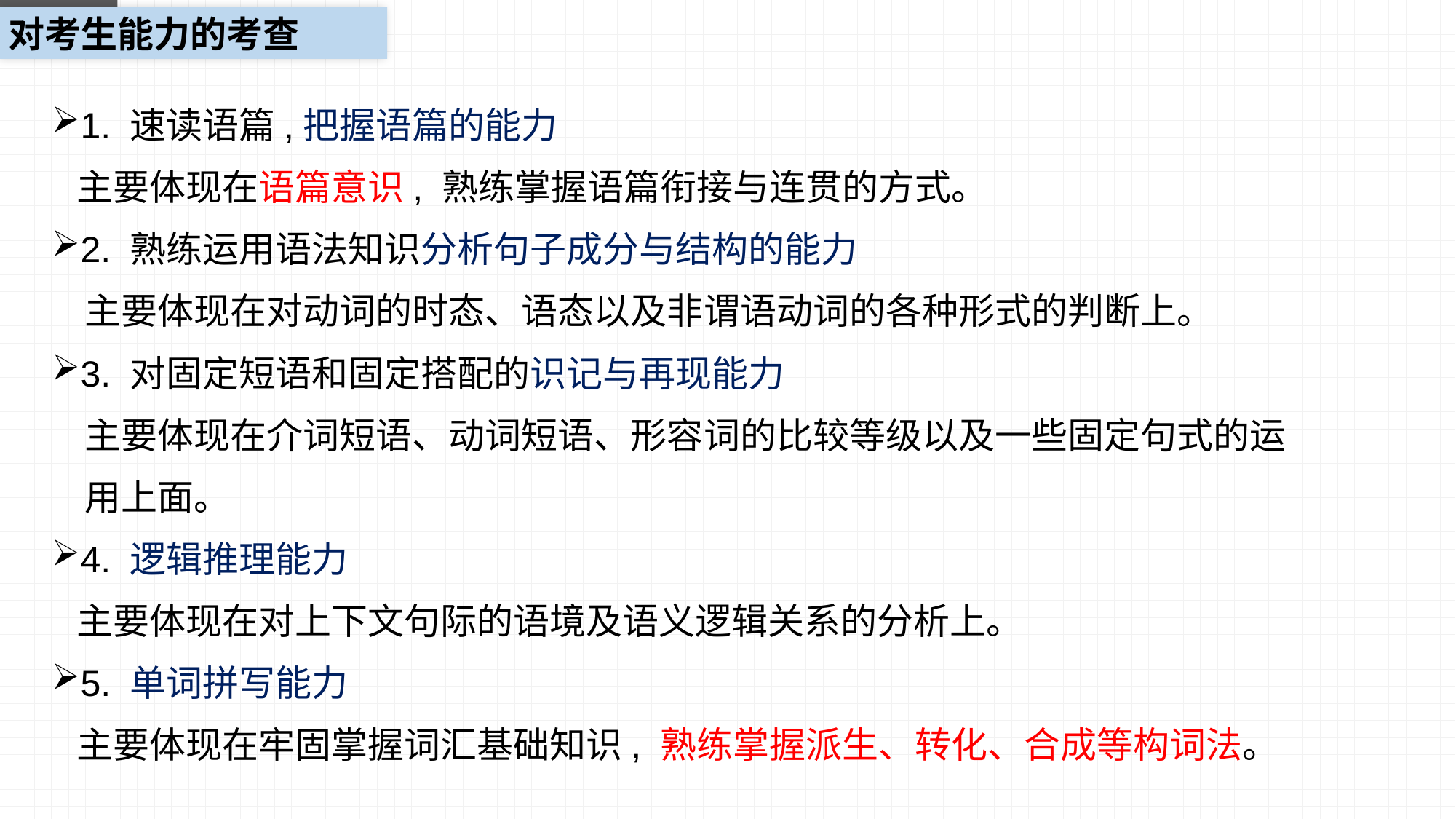

对考生能力的考查
1. 速读语篇,把握语篇的能力
       主要体现在语篇意识, 熟练掌握语篇衔接与连贯的方式。
2. 熟练运用语法知识分析句子成分与结构的能力
        主要体现在对动词的时态、语态以及非谓语动词的各种形式的判断上。
3. 对固定短语和固定搭配的识记与再现能力
        主要体现在介词短语、动词短语、形容词的比较等级以及一些固定句式的运
        用上面。
4. 逻辑推理能力
       主要体现在对上下文句际的语境及语义逻辑关系的分析上。
5. 单词拼写能力
       主要体现在牢固掌握词汇基础知识, 熟练掌握派生、转化、合成等构词法。